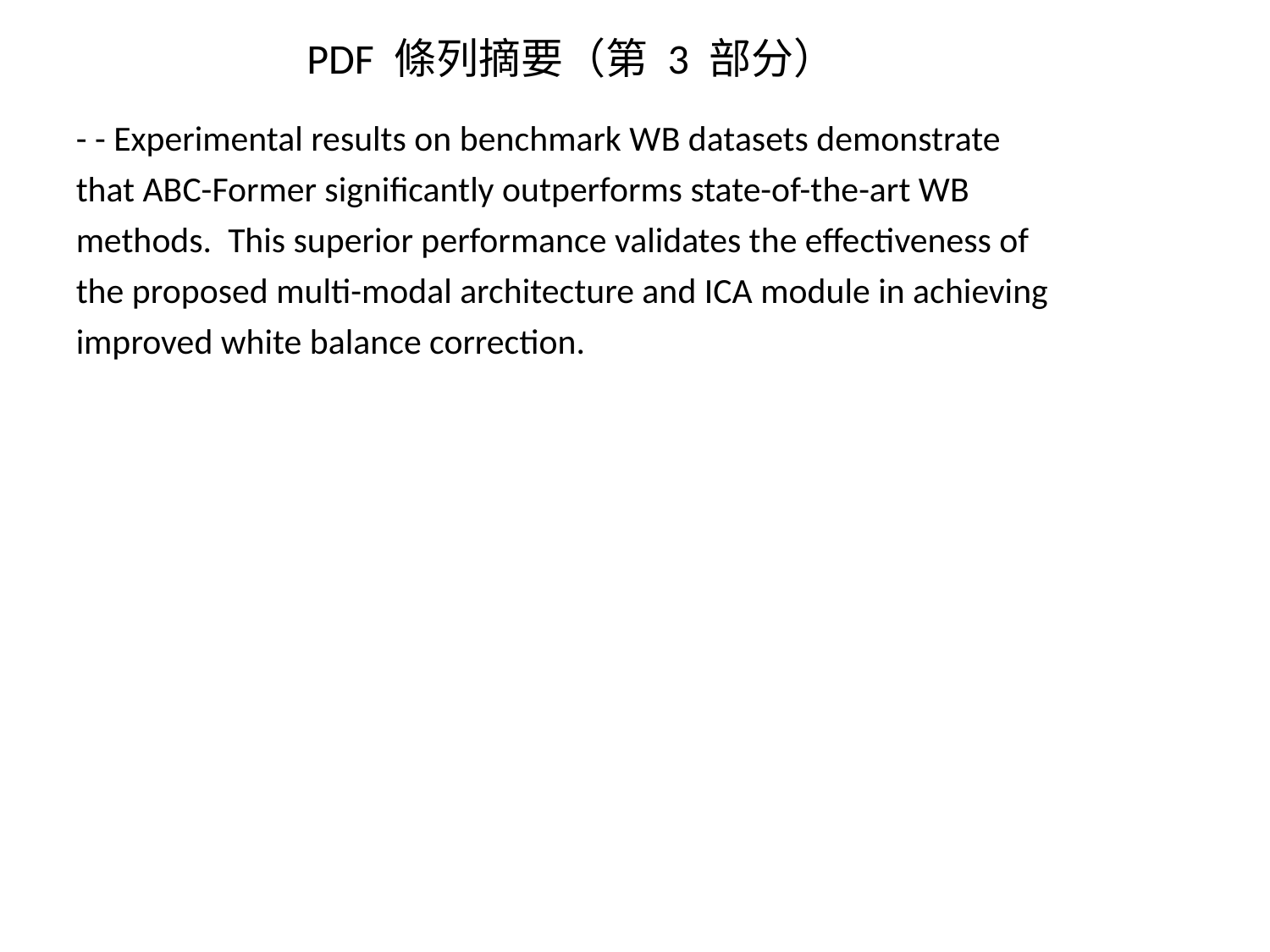

PDF 條列摘要（第 3 部分）

- - Experimental results on benchmark WB datasets demonstrate that ABC-Former significantly outperforms state-of-the-art WB methods.  This superior performance validates the effectiveness of the proposed multi-modal architecture and ICA module in achieving improved white balance correction.